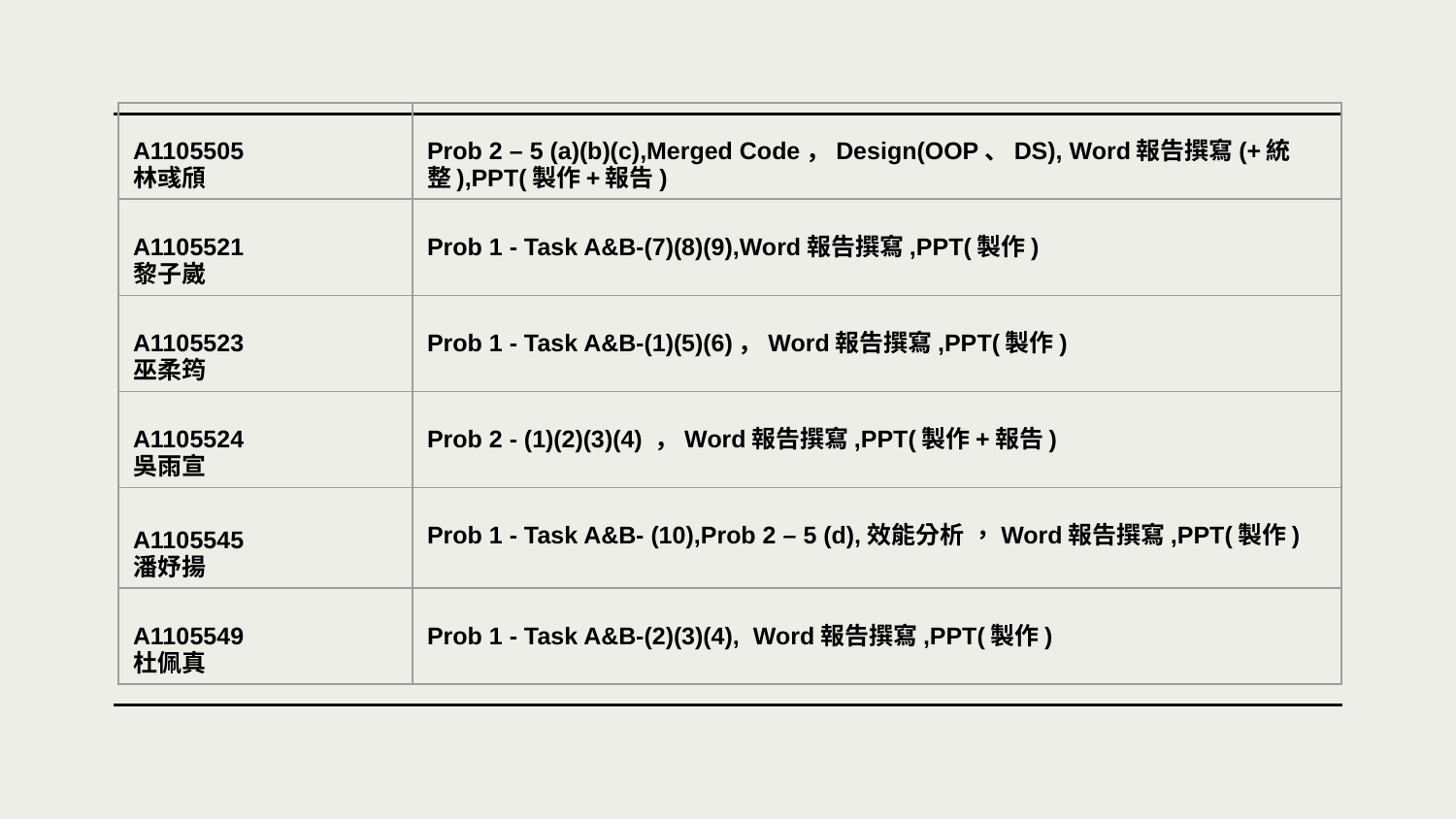

| A1105505   林彧頎 | Prob 2 – 5 (a)(b)(c),Merged Code，Design(OOP、DS), Word報告撰寫(+統整),PPT(製作+報告) |
| --- | --- |
| A1105521   黎子崴 | Prob 1 - Task A&B-(7)(8)(9),Word報告撰寫,PPT(製作) |
| A1105523   巫柔筠 | Prob 1 - Task A&B-(1)(5)(6)，Word報告撰寫,PPT(製作) |
| A1105524   吳雨宣 | Prob 2 - (1)(2)(3)(4) ，Word報告撰寫,PPT(製作+報告) |
| A1105545   潘妤揚 | Prob 1 - Task A&B- (10),Prob 2 – 5 (d),效能分析 ，Word報告撰寫,PPT(製作) |
| A1105549  杜佩真 | Prob 1 - Task A&B-(2)(3)(4),  Word報告撰寫,PPT(製作) |